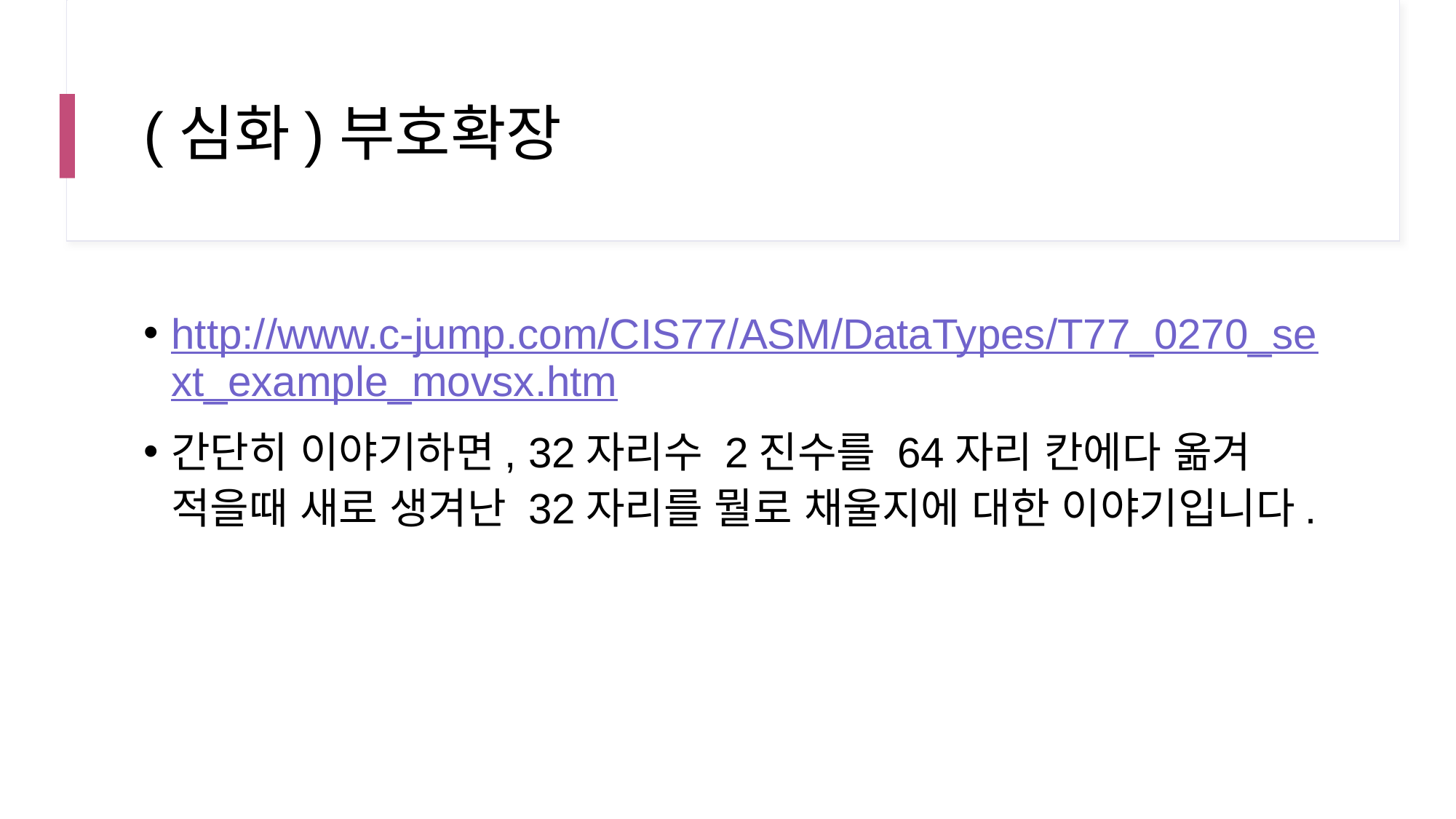

# (심화)부호확장
http://www.c-jump.com/CIS77/ASM/DataTypes/T77_0270_sext_example_movsx.htm
간단히 이야기하면, 32자리수 2진수를 64자리 칸에다 옮겨 적을때 새로 생겨난 32자리를 뭘로 채울지에 대한 이야기입니다.